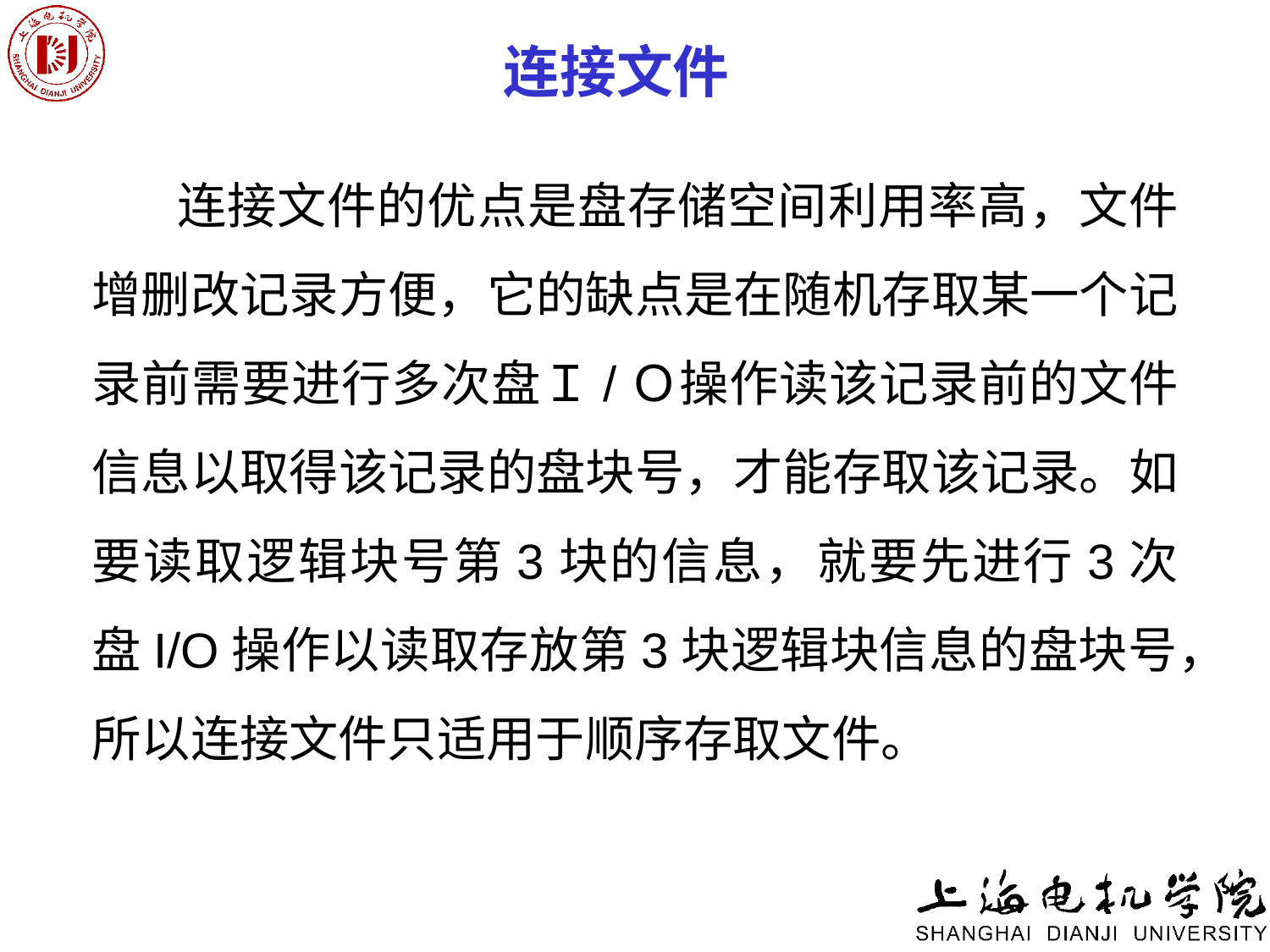

#
连接文件
  连接文件的优点是盘存储空间利用率高，文件增删改记录方便，它的缺点是在随机存取某一个记录前需要进行多次盘Ｉ/Ｏ操作读该记录前的文件信息以取得该记录的盘块号，才能存取该记录。如要读取逻辑块号第3块的信息，就要先进行3次盘I/O操作以读取存放第3块逻辑块信息的盘块号，所以连接文件只适用于顺序存取文件。